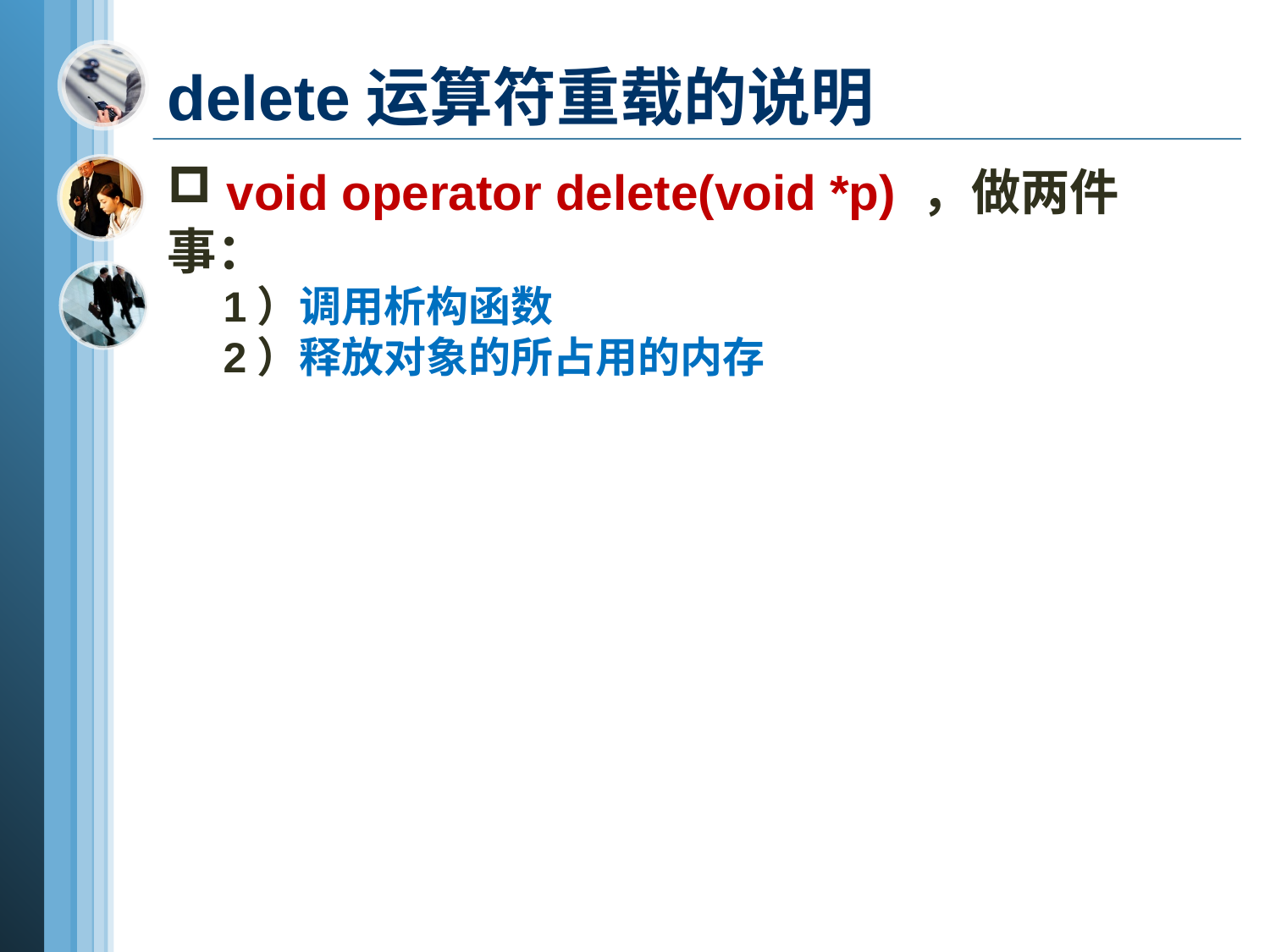

delete运算符重载的说明
 void operator delete(void *p) ，做两件事：
1）调用析构函数
2）释放对象的所占用的内存